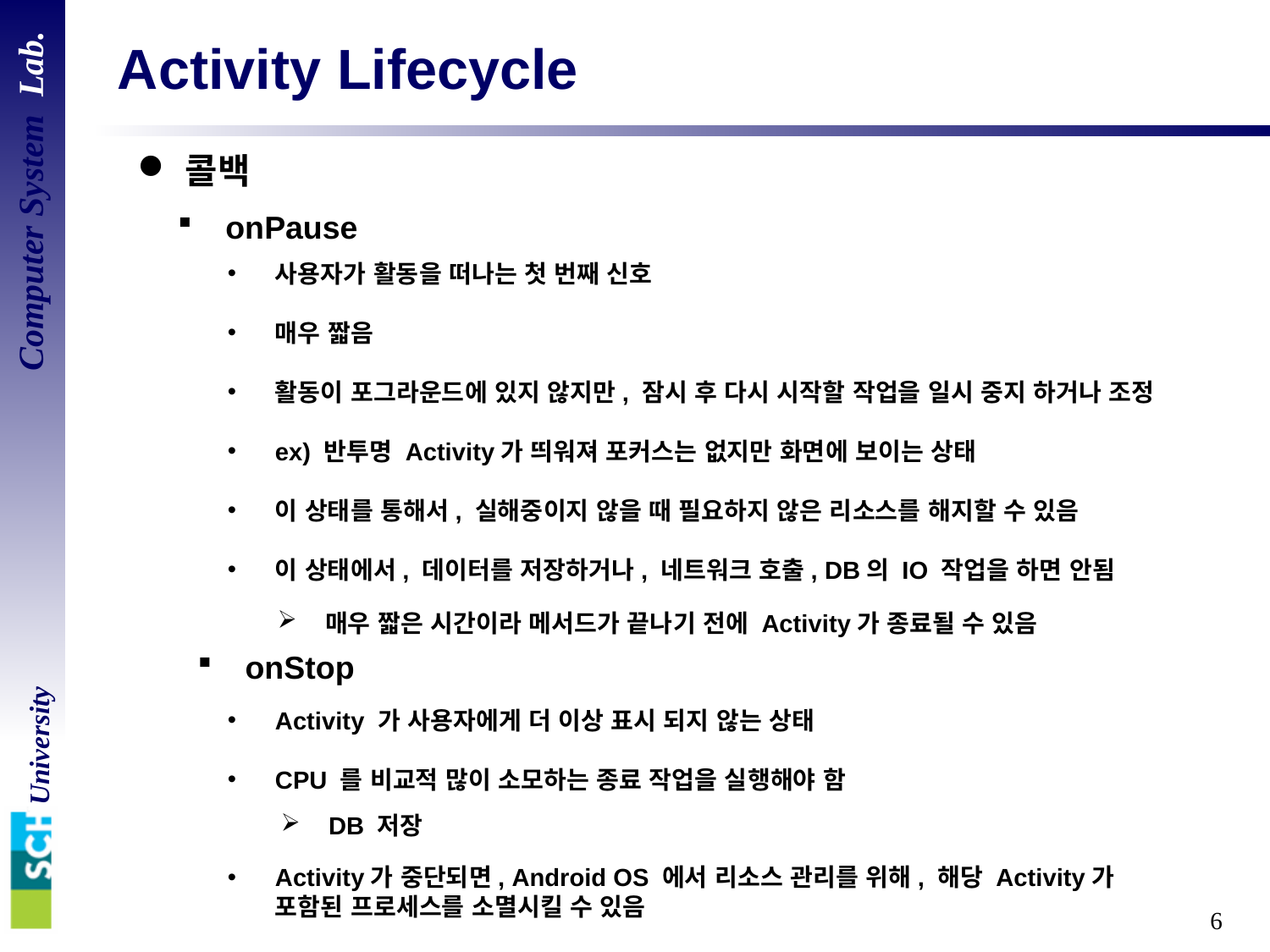

# Activity Lifecycle
콜백

onPause

사용자가 활동을 떠나는 첫 번째 신호

매우 짧음

활동이 포그라운드에 있지 않지만, 잠시 후 다시 시작할 작업을 일시 중지 하거나 조정

ex) 반투명 Activity가 띄워져 포커스는 없지만 화면에 보이는 상태

이 상태를 통해서, 실해중이지 않을 때 필요하지 않은 리소스를 해지할 수 있음

이 상태에서, 데이터를 저장하거나, 네트워크 호출, DB의 IO 작업을 하면 안됨

onStop
매우 짧은 시간이라 메서드가 끝나기 전에 Activity가 종료될 수 있음

Activity 가 사용자에게 더 이상 표시 되지 않는 상태

CPU 를 비교적 많이 소모하는 종료 작업을 실행해야 함

DB 저장

Activity가 중단되면, Android OS 에서 리소스 관리를 위해, 해당 Activity가 포함된 프로세스를 소멸시킬 수 있음